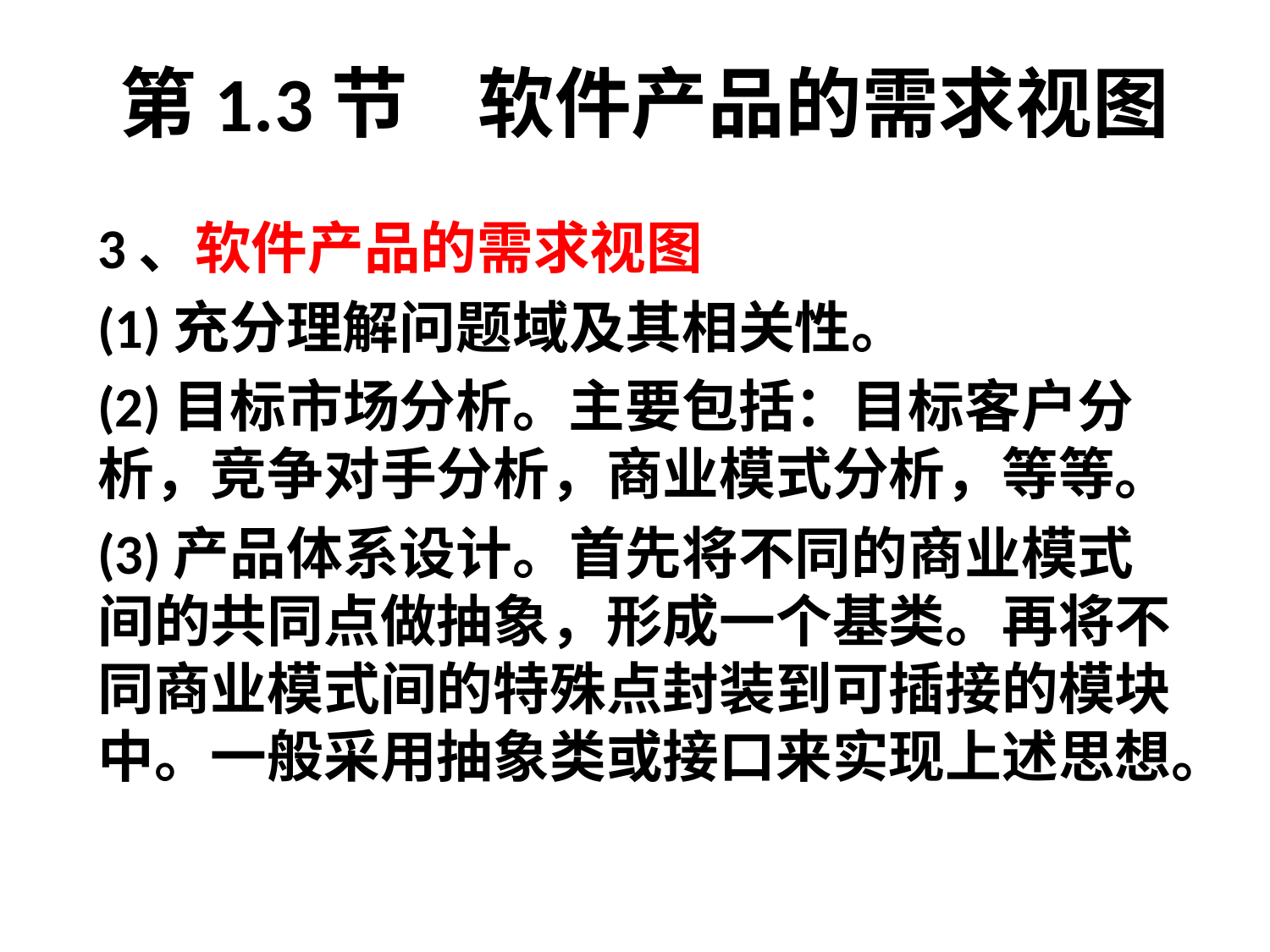

# 第1.3节    软件产品的需求视图
3、软件产品的需求视图
(1)充分理解问题域及其相关性。
(2)目标市场分析。主要包括：目标客户分析，竞争对手分析，商业模式分析，等等。
(3)产品体系设计。首先将不同的商业模式间的共同点做抽象，形成一个基类。再将不同商业模式间的特殊点封装到可插接的模块中。一般采用抽象类或接口来实现上述思想。